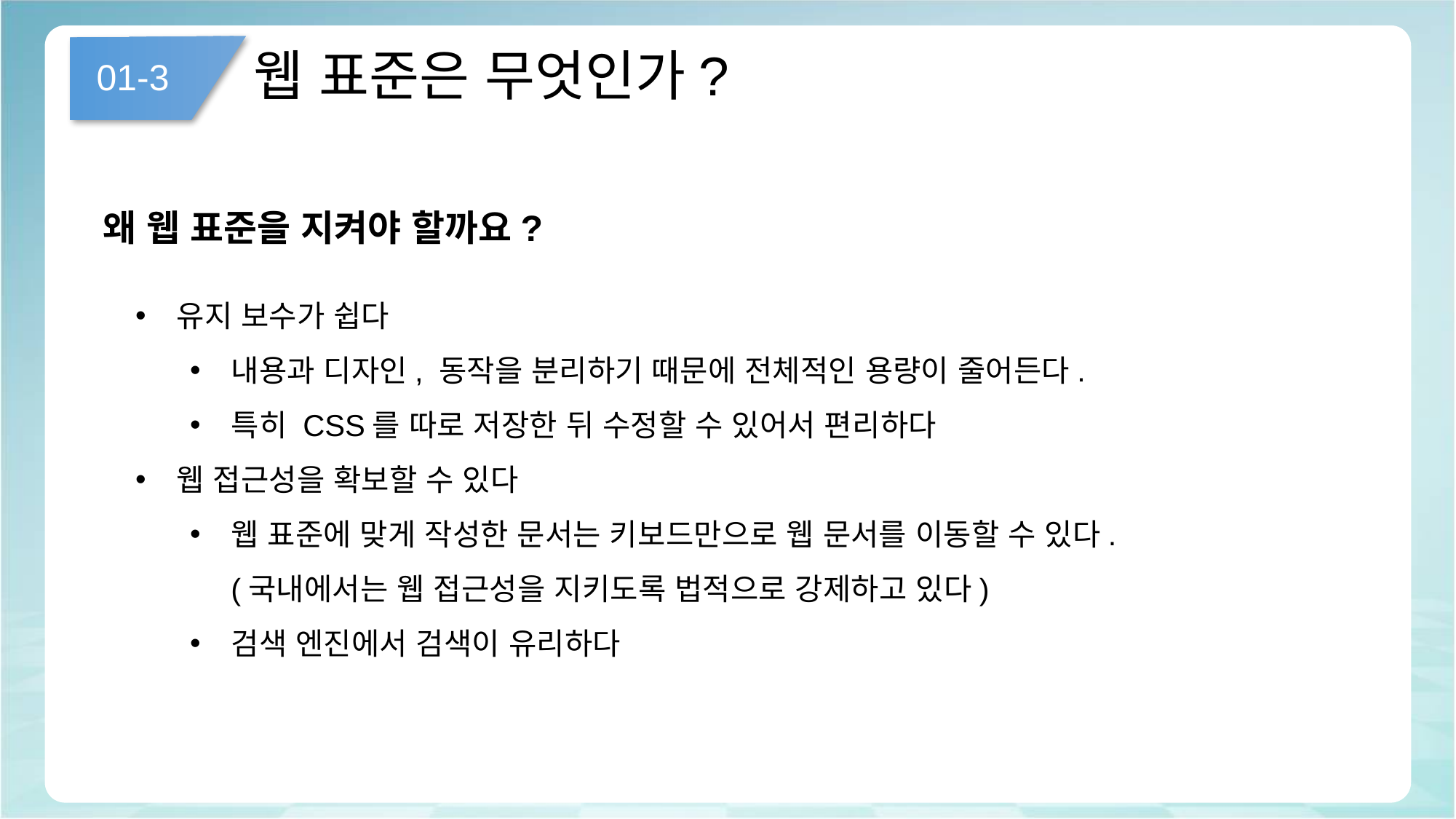

# 웹 표준은 무엇인가?
01-3
왜 웹 표준을 지켜야 할까요?
유지 보수가 쉽다
내용과 디자인, 동작을 분리하기 때문에 전체적인 용량이 줄어든다.
특히 CSS를 따로 저장한 뒤 수정할 수 있어서 편리하다
웹 접근성을 확보할 수 있다
웹 표준에 맞게 작성한 문서는 키보드만으로 웹 문서를 이동할 수 있다.
(국내에서는 웹 접근성을 지키도록 법적으로 강제하고 있다)
검색 엔진에서 검색이 유리하다